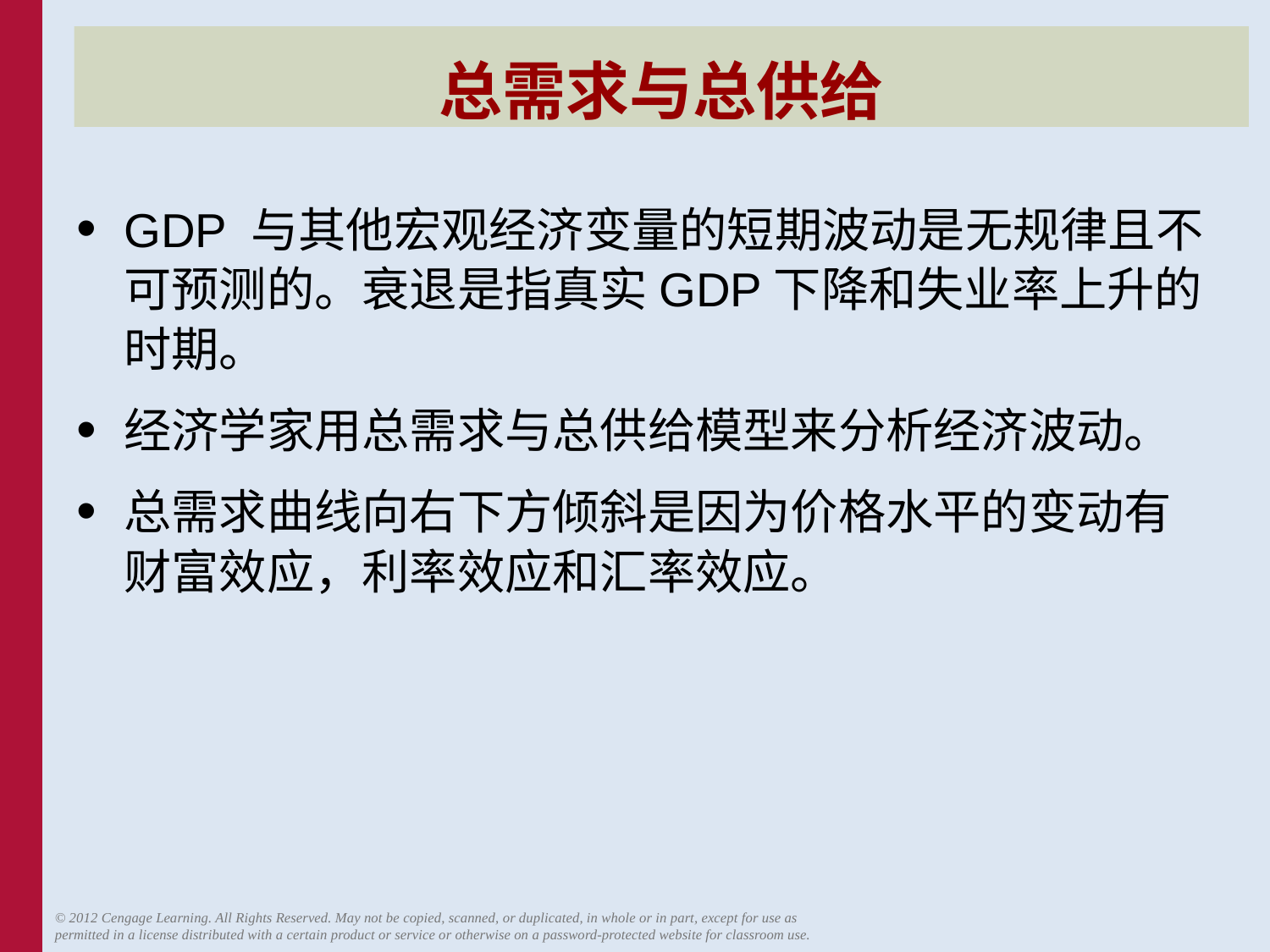

# 总需求与总供给
GDP 与其他宏观经济变量的短期波动是无规律且不可预测的。衰退是指真实GDP下降和失业率上升的时期。
经济学家用总需求与总供给模型来分析经济波动。
总需求曲线向右下方倾斜是因为价格水平的变动有财富效应，利率效应和汇率效应。
© 2012 Cengage Learning. All Rights Reserved. May not be copied, scanned, or duplicated, in whole or in part, except for use as permitted in a license distributed with a certain product or service or otherwise on a password-protected website for classroom use.